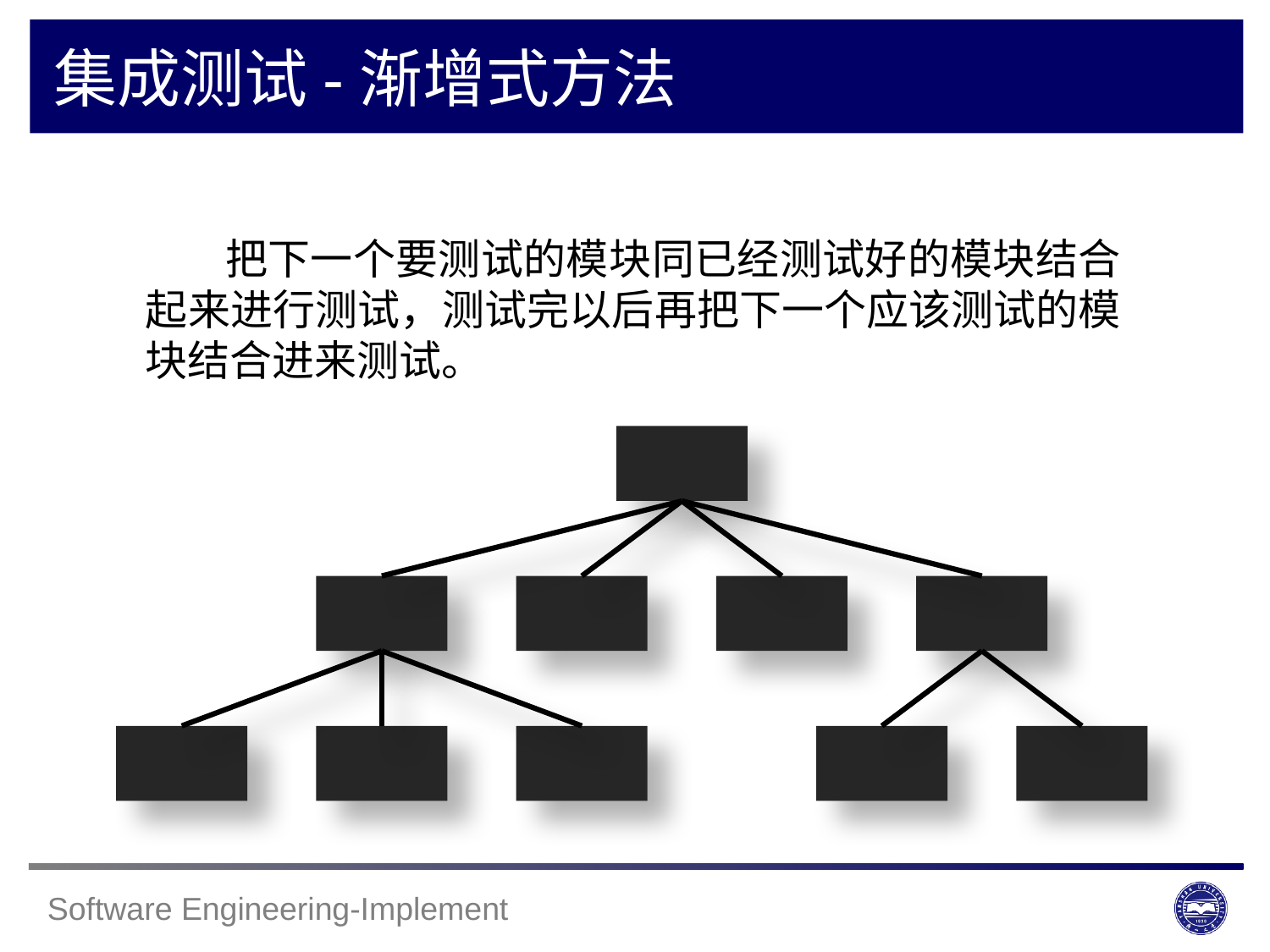

集成测试-渐增式方法
       把下一个要测试的模块同已经测试好的模块结合起来进行测试，测试完以后再把下一个应该测试的模块结合进来测试。